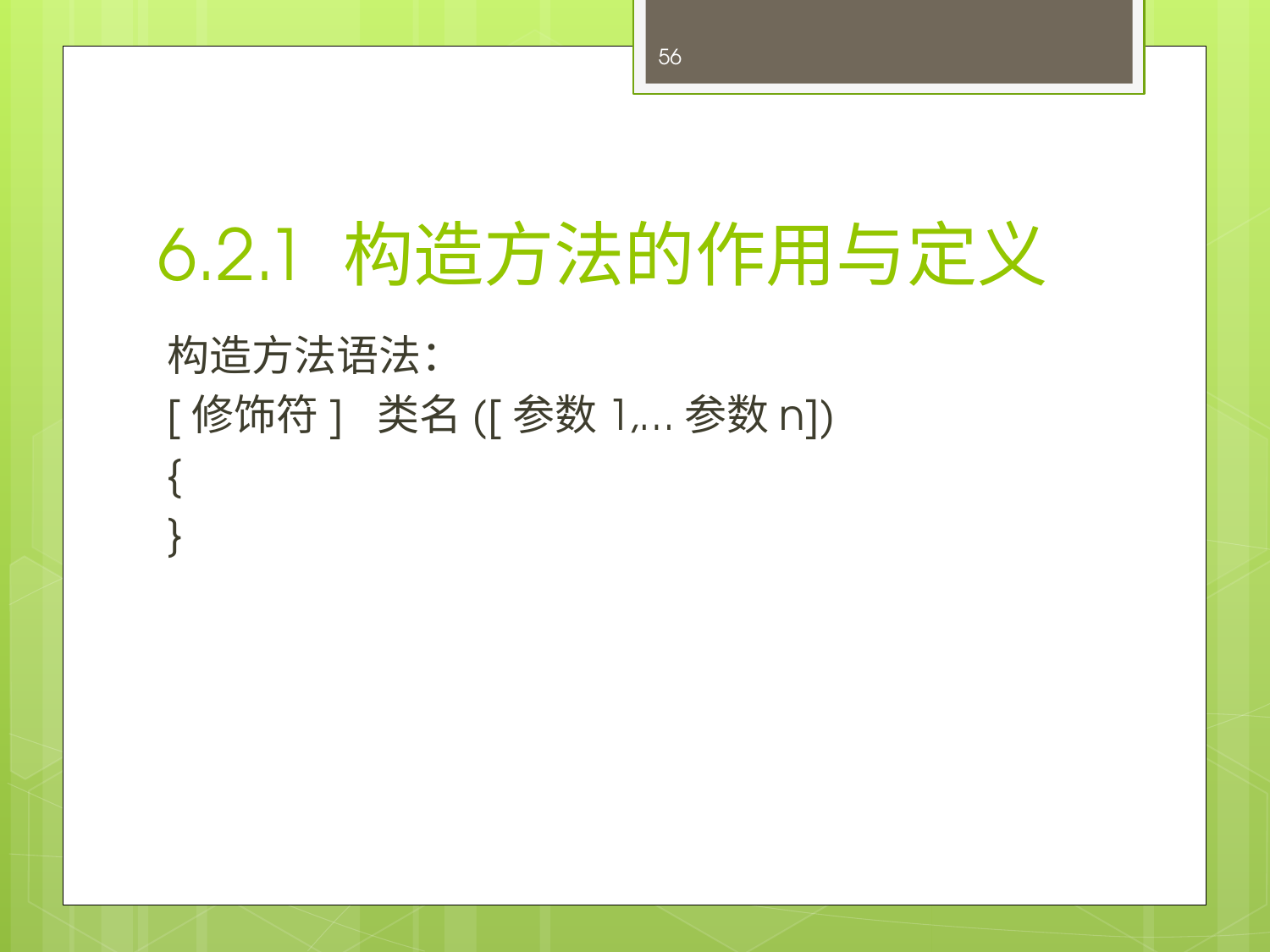

56
# 6.2.1 构造方法的作用与定义
构造方法语法：
[修饰符]  类名([参数1,…参数n])
{
}